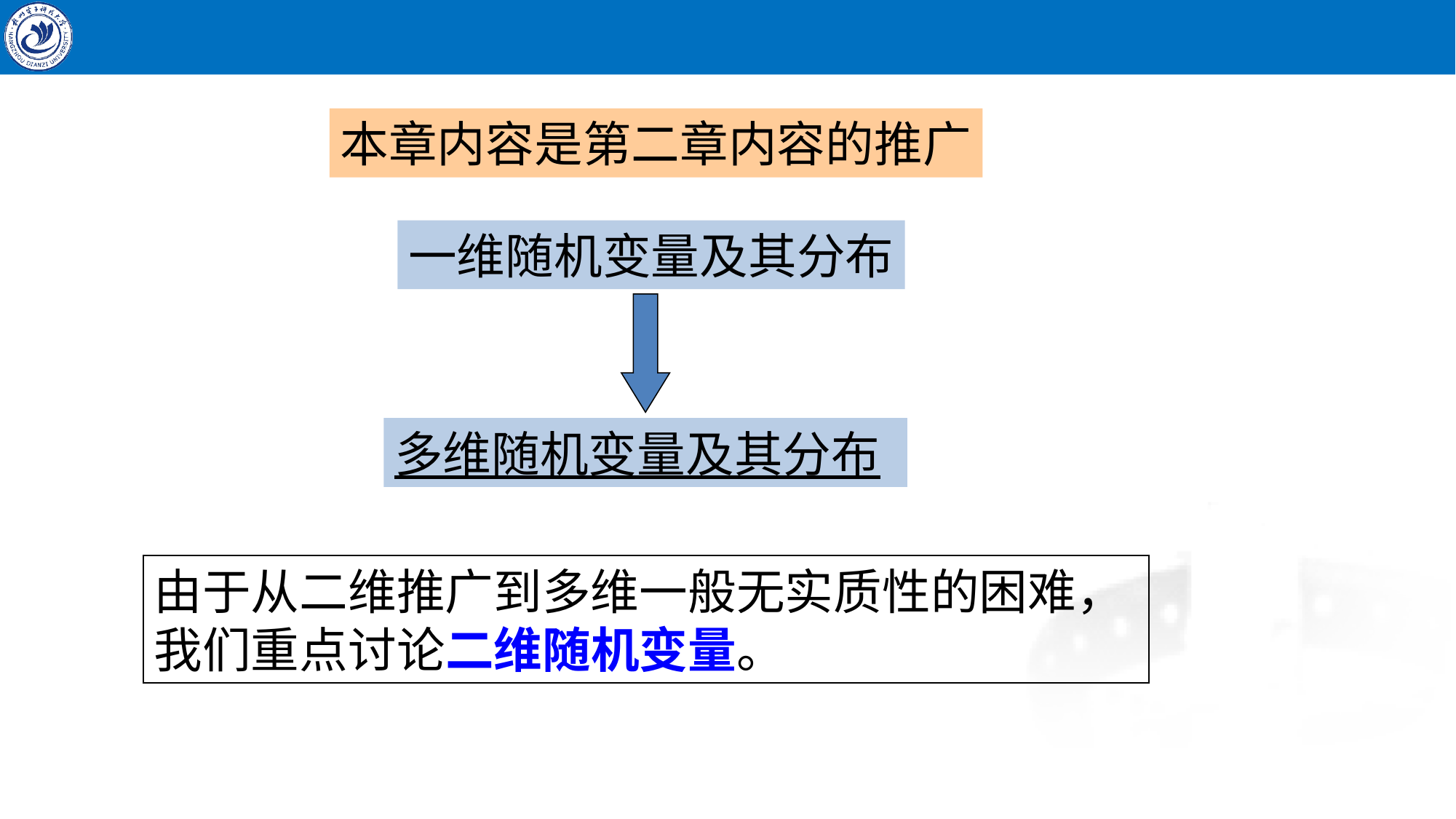

本章内容是第二章内容的推广
一维随机变量及其分布

多维随机变量及其分布
由于从二维推广到多维一般无实质性的困难，我们重点讨论二维随机变量。